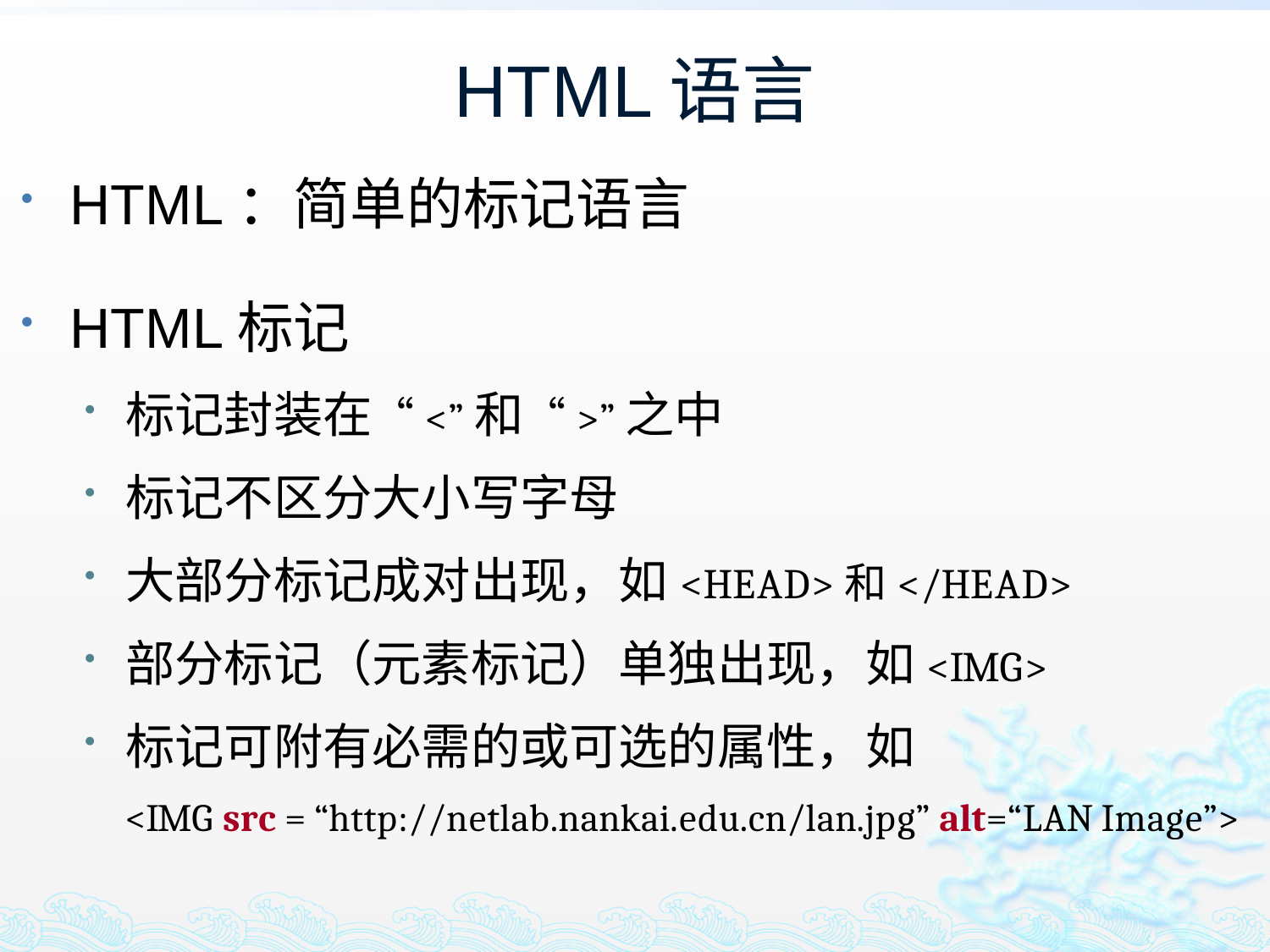

# HTML语言
HTML：简单的标记语言
HTML标记
标记封装在“<”和“>”之中
标记不区分大小写字母
大部分标记成对出现，如<HEAD>和</HEAD>
部分标记（元素标记）单独出现，如<IMG>
标记可附有必需的或可选的属性，如
     <IMG src = “http://netlab.nankai.edu.cn/lan.jpg” alt=“LAN Image”>